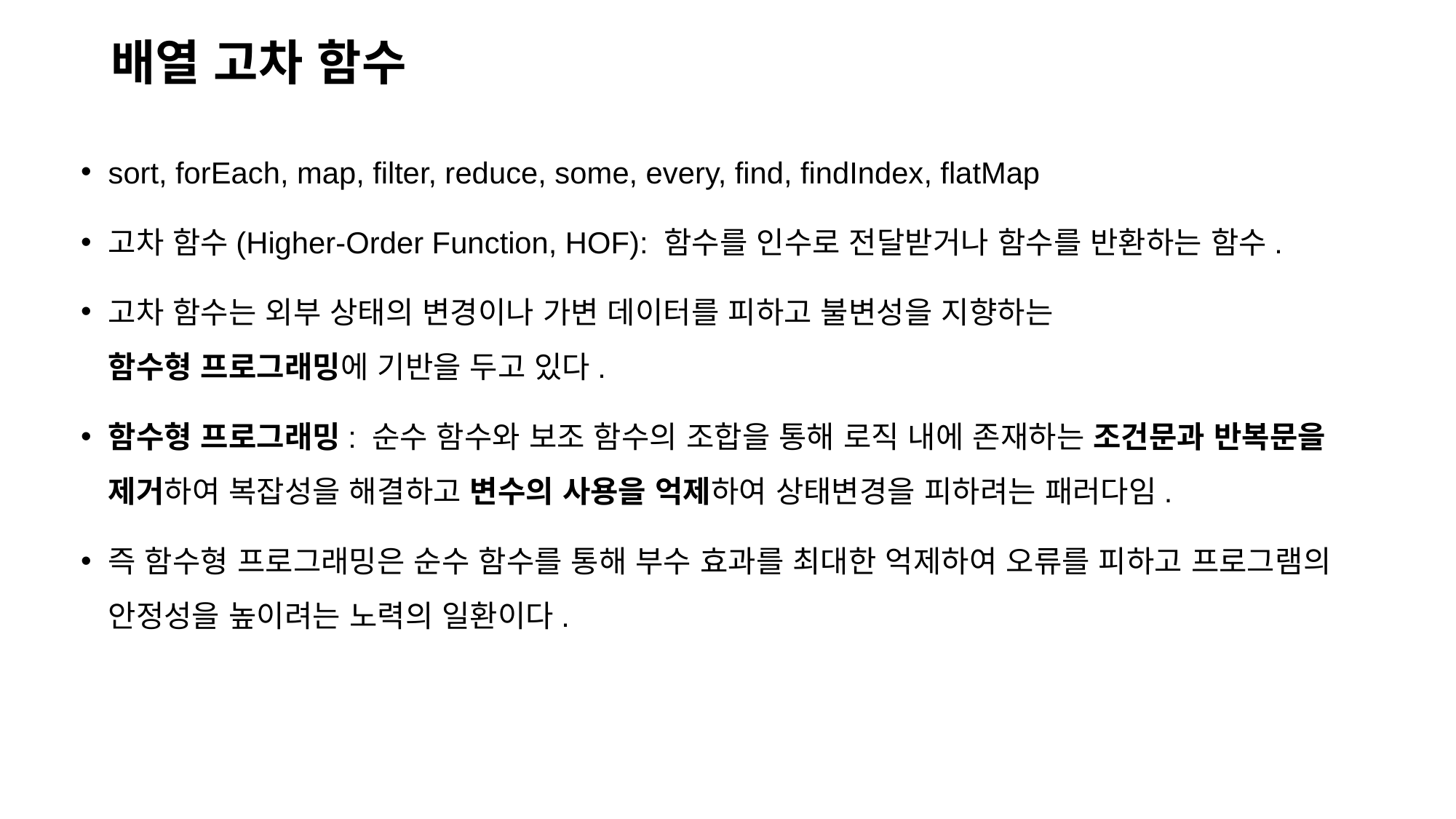

# 배열 고차 함수
sort, forEach, map, filter, reduce, some, every, find, findIndex, flatMap
고차 함수(Higher-Order Function, HOF): 함수를 인수로 전달받거나 함수를 반환하는 함수.
고차 함수는 외부 상태의 변경이나 가변 데이터를 피하고 불변성을 지향하는
함수형 프로그래밍에 기반을 두고 있다.
함수형 프로그래밍: 순수 함수와 보조 함수의 조합을 통해 로직 내에 존재하는 조건문과 반복문을 제거하여 복잡성을 해결하고 변수의 사용을 억제하여 상태변경을 피하려는 패러다임.
즉 함수형 프로그래밍은 순수 함수를 통해 부수 효과를 최대한 억제하여 오류를 피하고 프로그램의 안정성을 높이려는 노력의 일환이다.